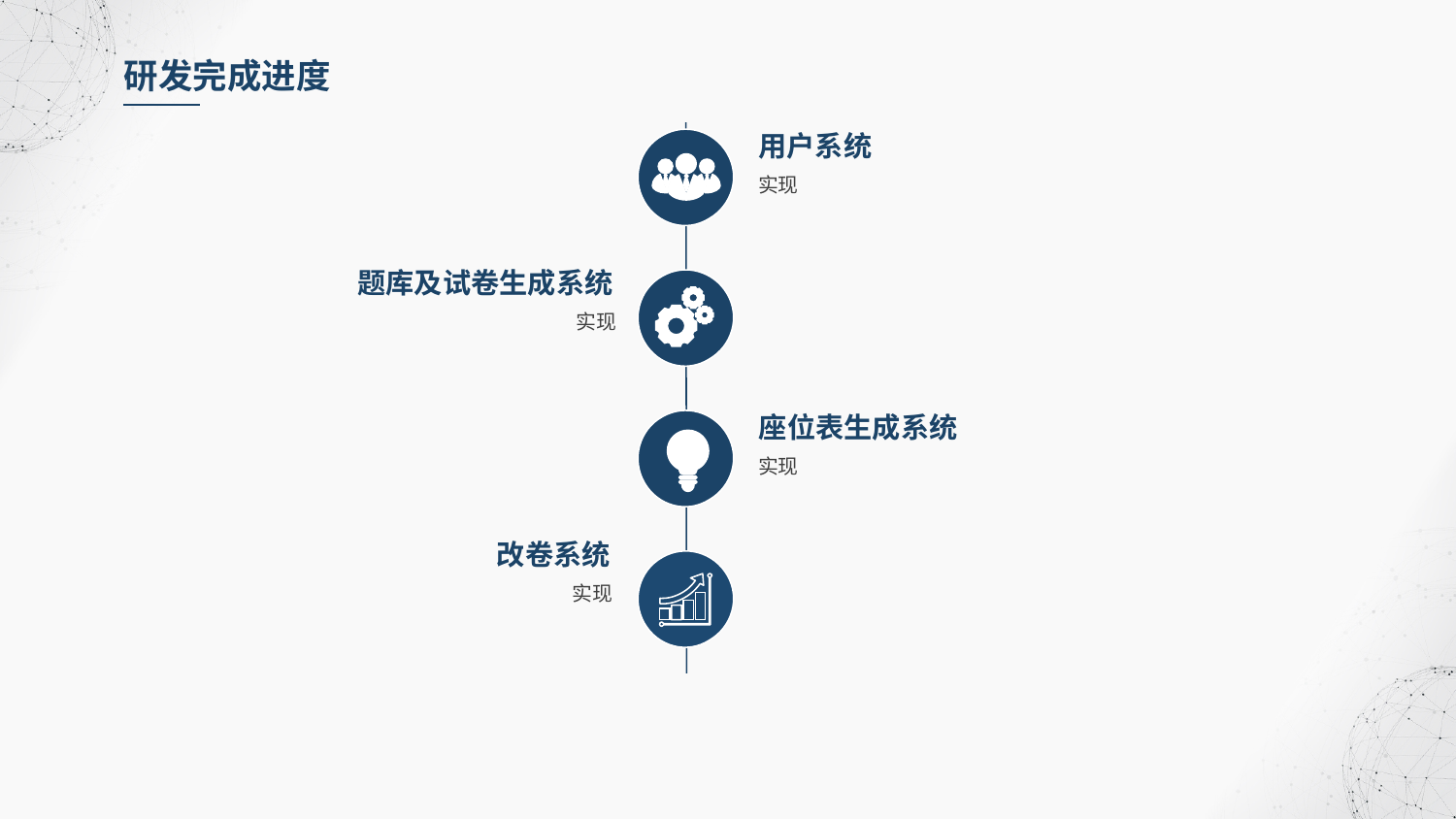

研发完成进度

用户系统
实现
题库及试卷生成系统
实现

座位表生成系统
实现
改卷系统
实现